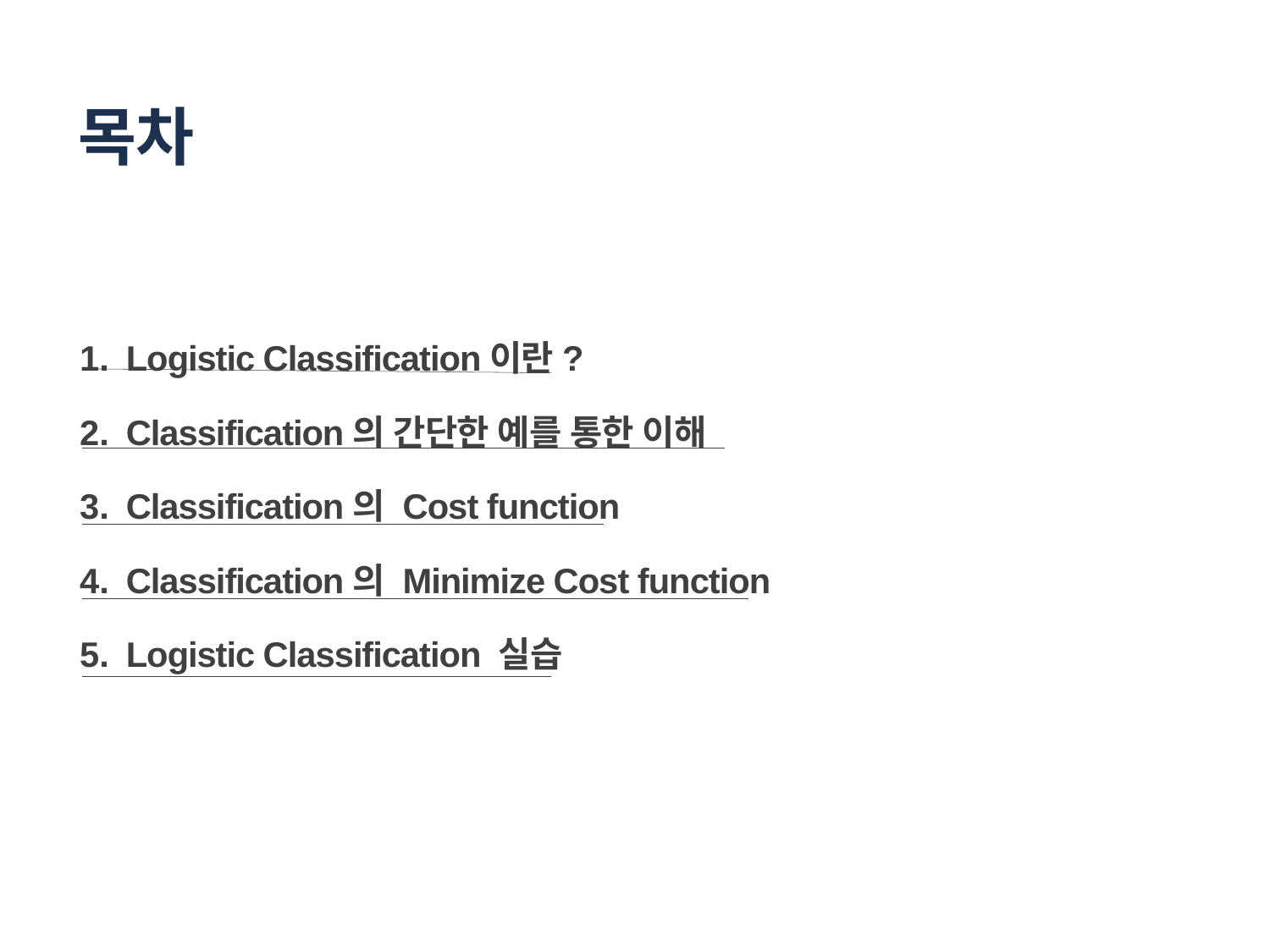

# 목차
Logistic Classification이란?
Classification의 간단한 예를 통한 이해
Classification의 Cost function
Classification의 Minimize Cost function
Logistic Classification 실습